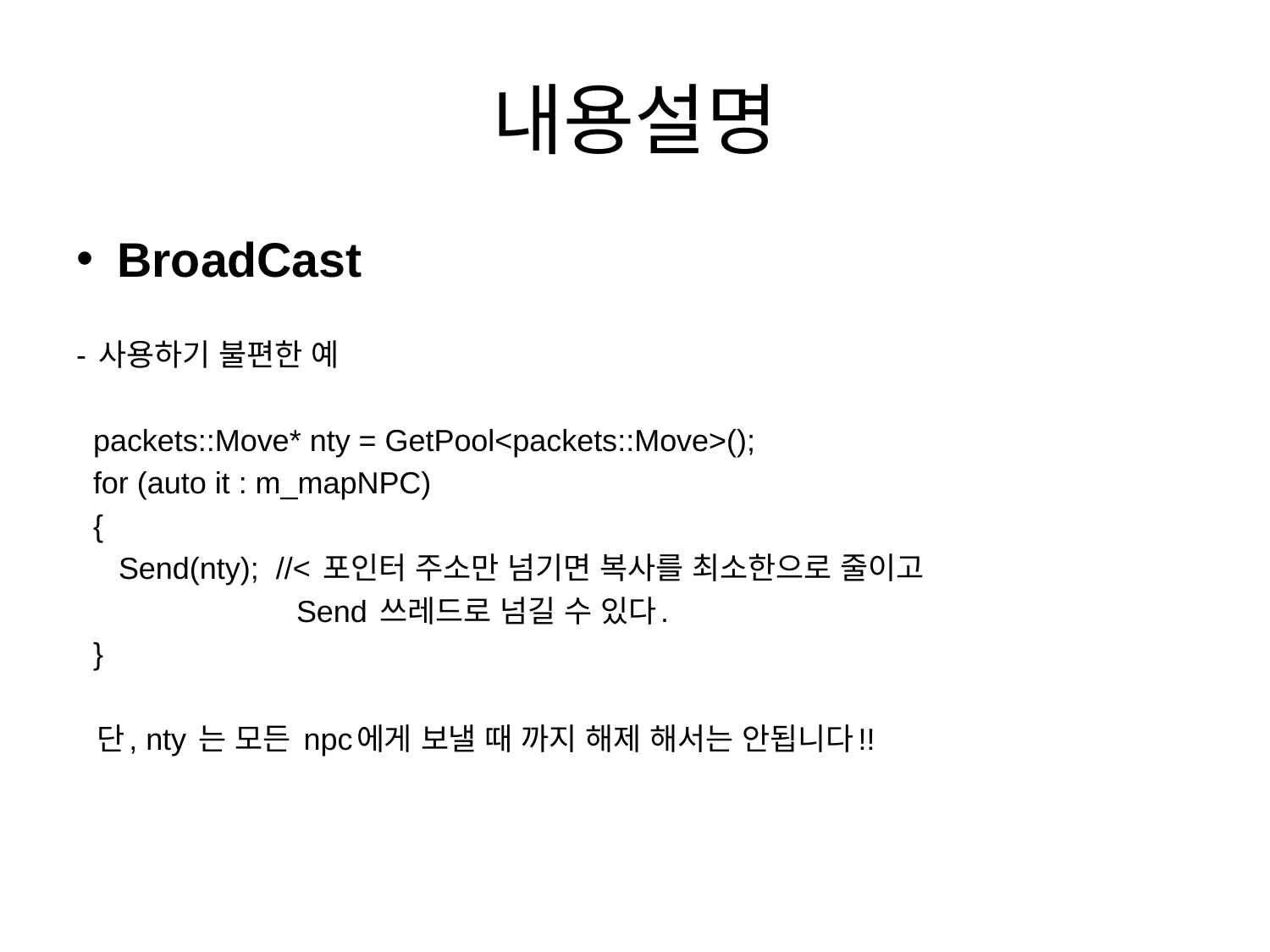

# 내용설명
BroadCast

- 사용하기 불편한 예

  packets::Move* nty = GetPool<packets::Move>();
  for (auto it : m_mapNPC)
  {
     Send(nty);  //< 포인터 주소만 넘기면 복사를 최소한으로 줄이고
                          Send 쓰레드로 넘길 수 있다.
  }

  단, nty 는 모든 npc에게 보낼 때 까지 해제 해서는 안됩니다!!